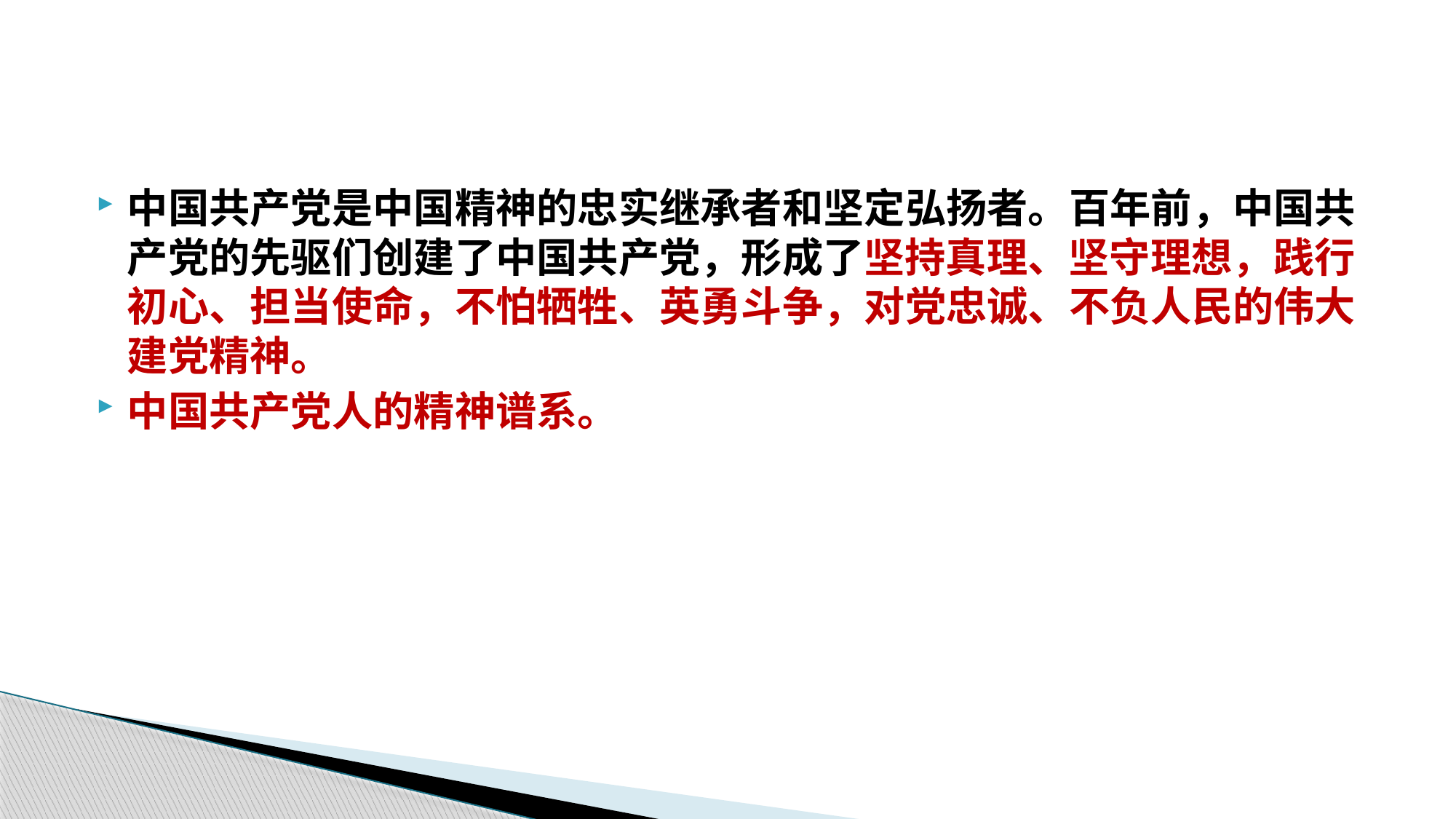

#
中国共产党是中国精神的忠实继承者和坚定弘扬者。百年前，中国共产党的先驱们创建了中国共产党，形成了坚持真理、坚守理想，践行初心、担当使命，不怕牺牲、英勇斗争，对党忠诚、不负人民的伟大建党精神。
中国共产党人的精神谱系。